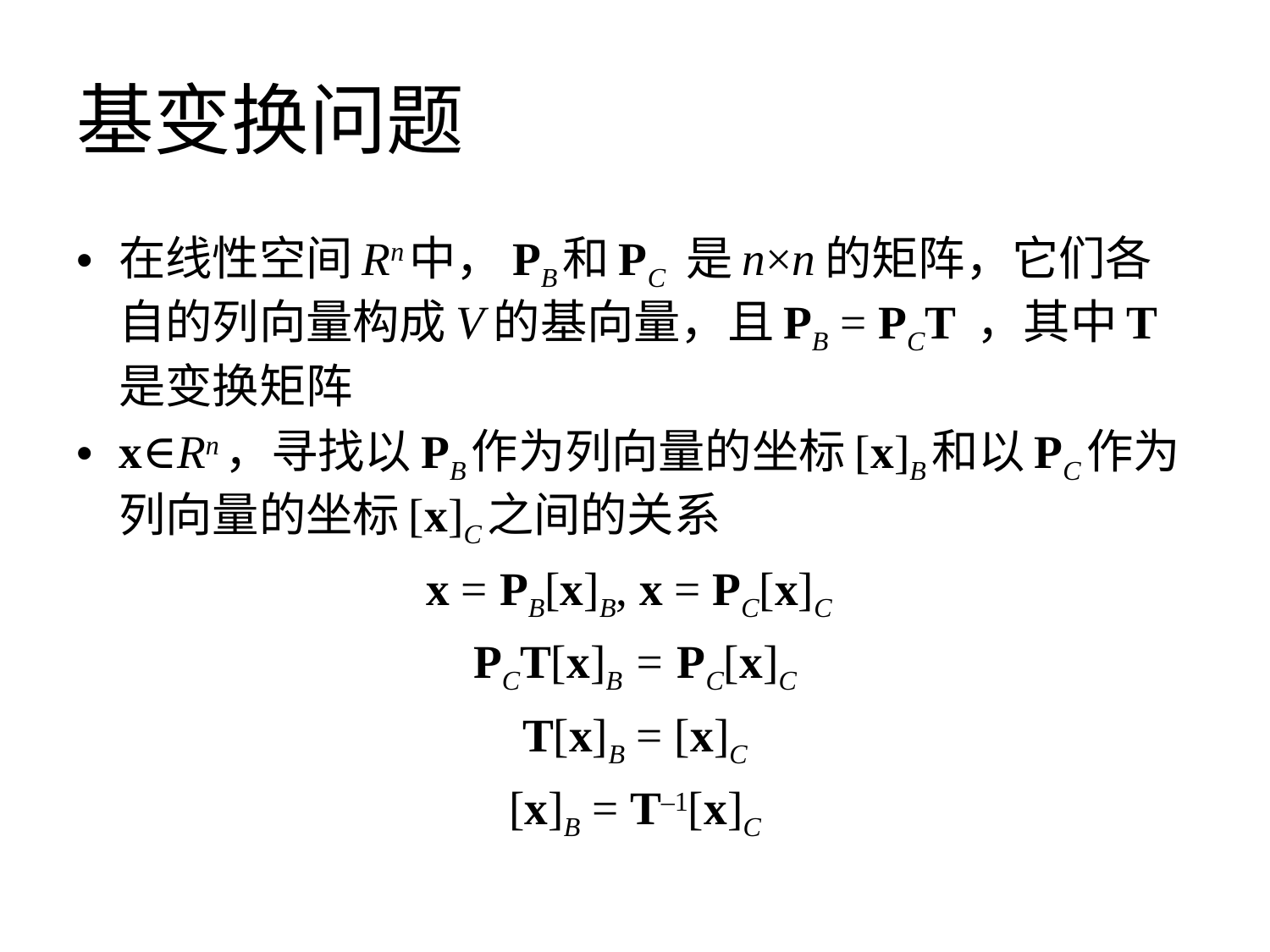

# 基变换问题
在线性空间Rn中，PB和PC 是n×n的矩阵，它们各自的列向量构成V的基向量，且PB = PCT ，其中T是变换矩阵
x∈Rn，寻找以PB作为列向量的坐标[x]B和以PC作为列向量的坐标[x]C之间的关系
x = PB[x]B, x = PC[x]C
PCT[x]B = PC[x]C
T[x]B = [x]C
[x]B = T–1[x]C